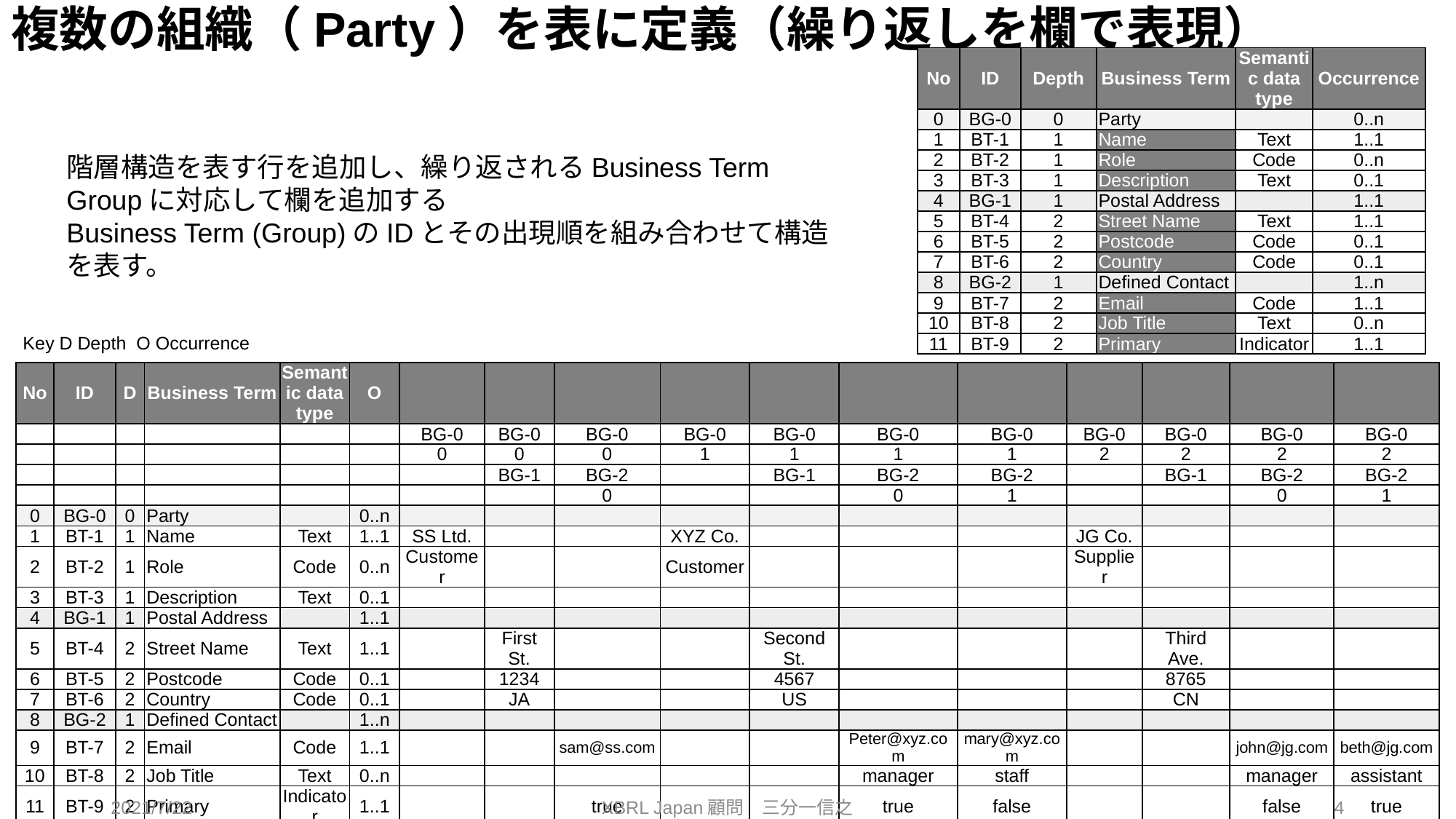

# 複数の組織（Party）を表に定義（繰り返しを欄で表現）
| No | ID | Depth | Business Term | Semantic data type | Occurrence |
| --- | --- | --- | --- | --- | --- |
| 0 | BG-0 | 0 | Party |  | 0..n |
| 1 | BT-1 | 1 | Name | Text | 1..1 |
| 2 | BT-2 | 1 | Role | Code | 0..n |
| 3 | BT-3 | 1 | Description | Text | 0..1 |
| 4 | BG-1 | 1 | Postal Address |  | 1..1 |
| 5 | BT-4 | 2 | Street Name | Text | 1..1 |
| 6 | BT-5 | 2 | Postcode | Code | 0..1 |
| 7 | BT-6 | 2 | Country | Code | 0..1 |
| 8 | BG-2 | 1 | Defined Contact |  | 1..n |
| 9 | BT-7 | 2 | Email | Code | 1..1 |
| 10 | BT-8 | 2 | Job Title | Text | 0..n |
| 11 | BT-9 | 2 | Primary | Indicator | 1..1 |
階層構造を表す行を追加し、繰り返されるBusiness Term Groupに対応して欄を追加する
Business Term (Group)のIDとその出現順を組み合わせて構造を表す。
Key D Depth  O Occurrence
| No | ID | D | Business Term | Semantic data type | O |  |  |  |  |  |  |  |  |  |  |  |
| --- | --- | --- | --- | --- | --- | --- | --- | --- | --- | --- | --- | --- | --- | --- | --- | --- |
|  |  |  |  |  |  | BG-0 | BG-0 | BG-0 | BG-0 | BG-0 | BG-0 | BG-0 | BG-0 | BG-0 | BG-0 | BG-0 |
|  |  |  |  |  |  | 0 | 0 | 0 | 1 | 1 | 1 | 1 | 2 | 2 | 2 | 2 |
|  |  |  |  |  |  |  | BG-1 | BG-2 |  | BG-1 | BG-2 | BG-2 |  | BG-1 | BG-2 | BG-2 |
|  |  |  |  |  |  |  |  | 0 |  |  | 0 | 1 |  |  | 0 | 1 |
| 0 | BG-0 | 0 | Party |  | 0..n |  |  |  |  |  |  |  |  |  |  |  |
| 1 | BT-1 | 1 | Name | Text | 1..1 | SS Ltd. |  |  | XYZ Co. |  |  |  | JG Co. |  |  |  |
| 2 | BT-2 | 1 | Role | Code | 0..n | Customer |  |  | Customer |  |  |  | Supplier |  |  |  |
| 3 | BT-3 | 1 | Description | Text | 0..1 |  |  |  |  |  |  |  |  |  |  |  |
| 4 | BG-1 | 1 | Postal Address |  | 1..1 |  |  |  |  |  |  |  |  |  |  |  |
| 5 | BT-4 | 2 | Street Name | Text | 1..1 |  | First St. |  |  | Second St. |  |  |  | Third Ave. |  |  |
| 6 | BT-5 | 2 | Postcode | Code | 0..1 |  | 1234 |  |  | 4567 |  |  |  | 8765 |  |  |
| 7 | BT-6 | 2 | Country | Code | 0..1 |  | JA |  |  | US |  |  |  | CN |  |  |
| 8 | BG-2 | 1 | Defined Contact |  | 1..n |  |  |  |  |  |  |  |  |  |  |  |
| 9 | BT-7 | 2 | Email | Code | 1..1 |  |  | sam@ss.com |  |  | Peter@xyz.com | mary@xyz.com |  |  | john@jg.com | beth@jg.com |
| 10 | BT-8 | 2 | Job Title | Text | 0..n |  |  |  |  |  | manager | staff |  |  | manager | assistant |
| 11 | BT-9 | 2 | Primary | Indicator | 1..1 |  |  | true |  |  | true | false |  |  | false | true |
2021/7/22
XBRL Japan顧問　三分一信之
4